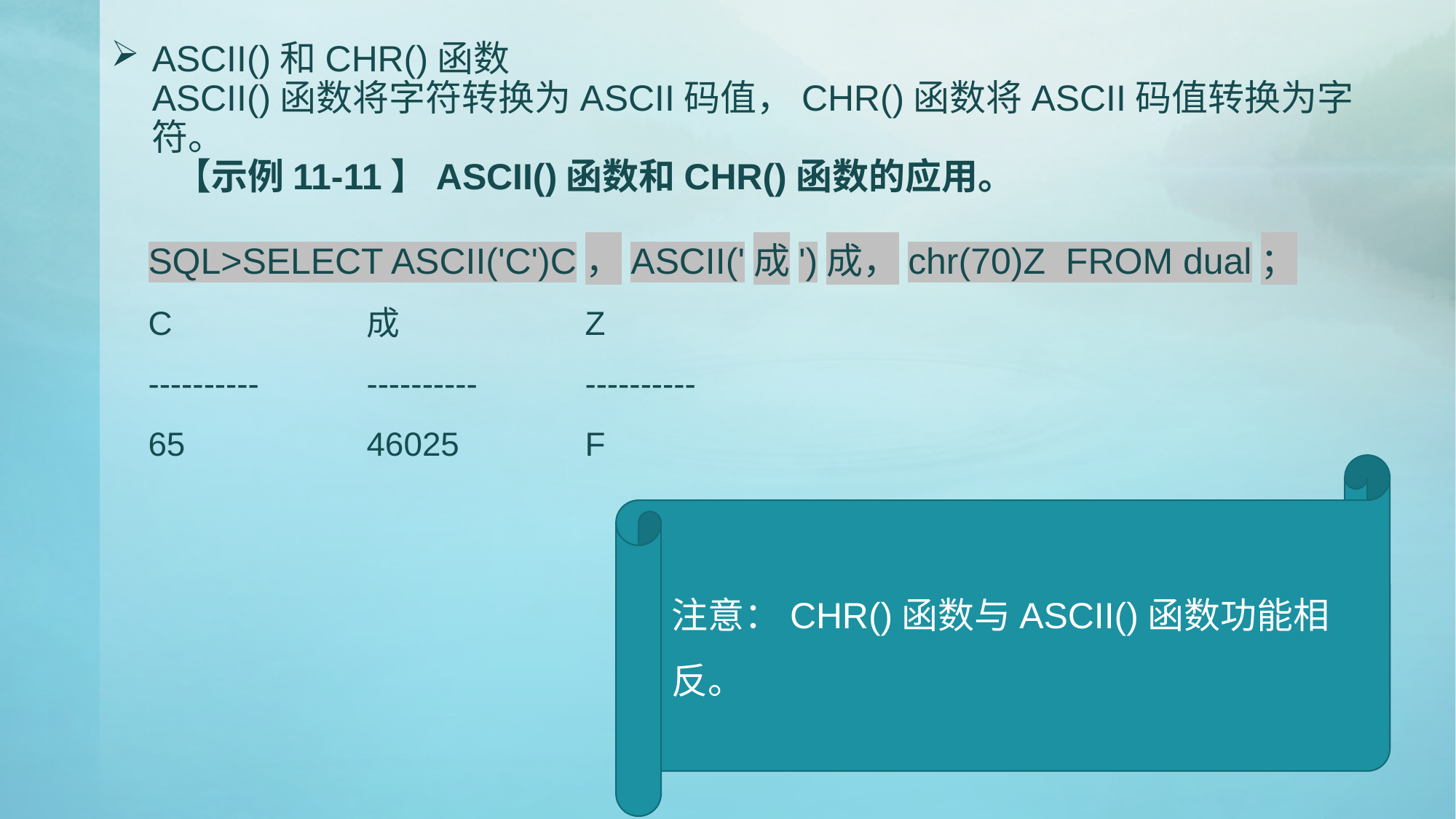

# ASCII()和CHR()函数 ASCII()函数将字符转换为ASCII码值，CHR()函数将ASCII码值转换为字符。 【示例11-11】ASCII()函数和CHR()函数的应用。
SQL>SELECT ASCII('C')C，ASCII('成')成，chr(70)Z  FROM dual；
C		成		Z
----------	----------	----------
65		46025		F
注意：CHR()函数与ASCII()函数功能相反。